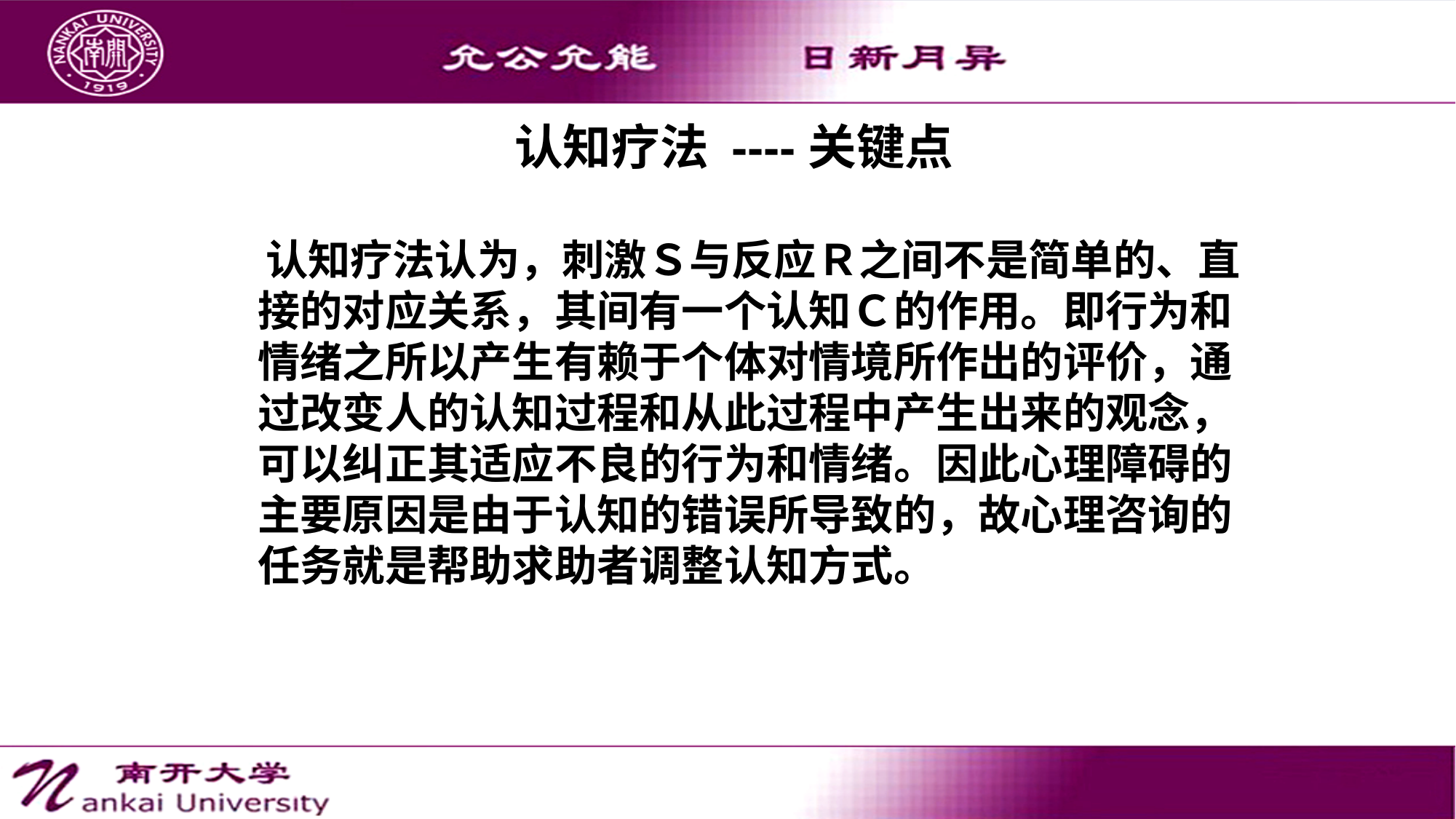

# 认知疗法 ----关键点
    认知疗法认为，刺激Ｓ与反应Ｒ之间不是简单的、直接的对应关系，其间有一个认知Ｃ的作用。即行为和情绪之所以产生有赖于个体对情境所作出的评价，通过改变人的认知过程和从此过程中产生出来的观念，可以纠正其适应不良的行为和情绪。因此心理障碍的主要原因是由于认知的错误所导致的，故心理咨询的任务就是帮助求助者调整认知方式。